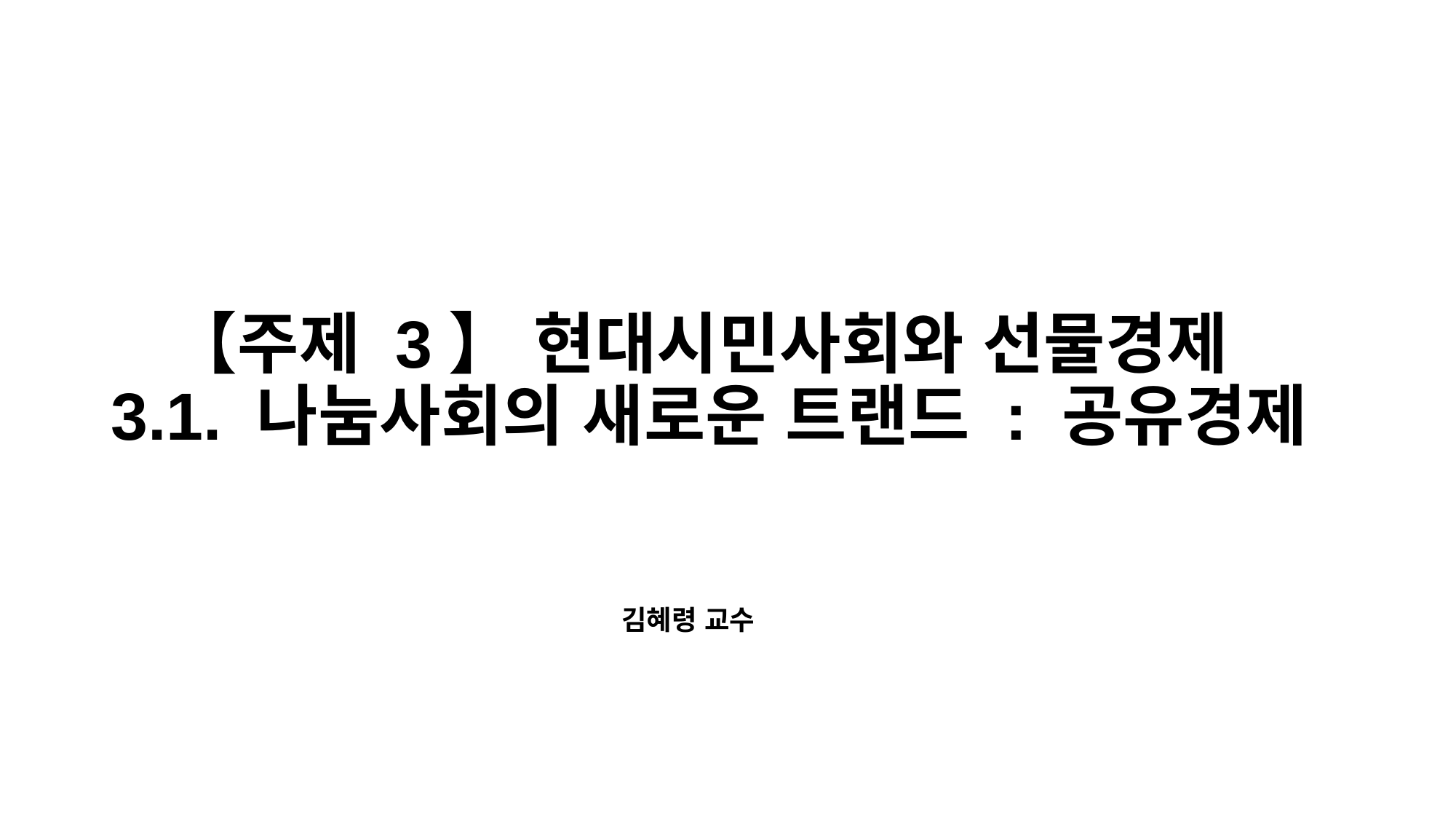

# 【주제 3】 현대시민사회와 선물경제 3.1. 나눔사회의 새로운 트랜드 : 공유경제
김혜령 교수